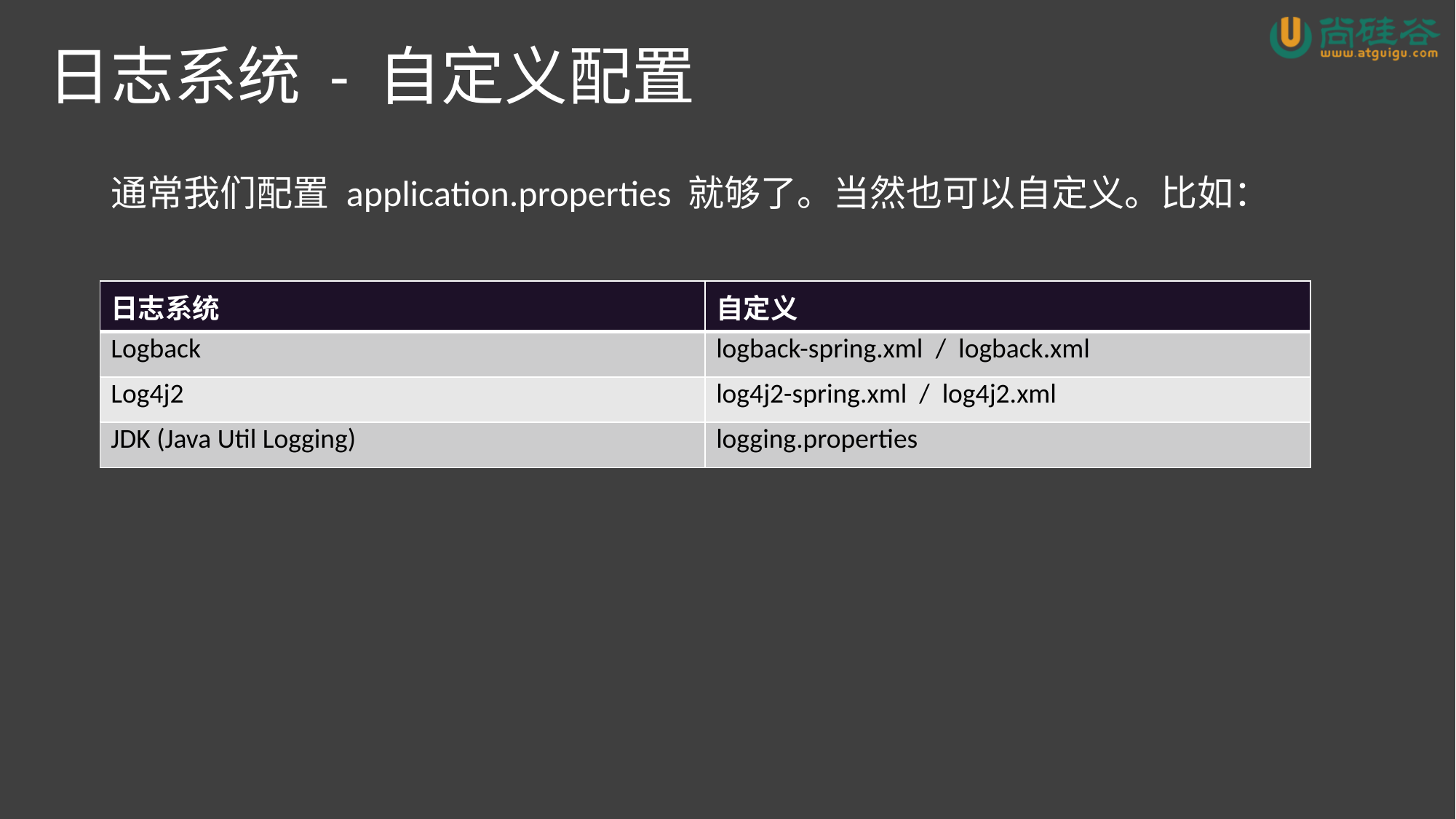

# 日志系统 - 自定义配置
通常我们配置 application.properties 就够了。当然也可以自定义。比如：
| 日志系统 | 自定义 |
| --- | --- |
| Logback | logback-spring.xml / logback.xml |
| Log4j2 | log4j2-spring.xml / log4j2.xml |
| JDK (Java Util Logging) | logging.properties |